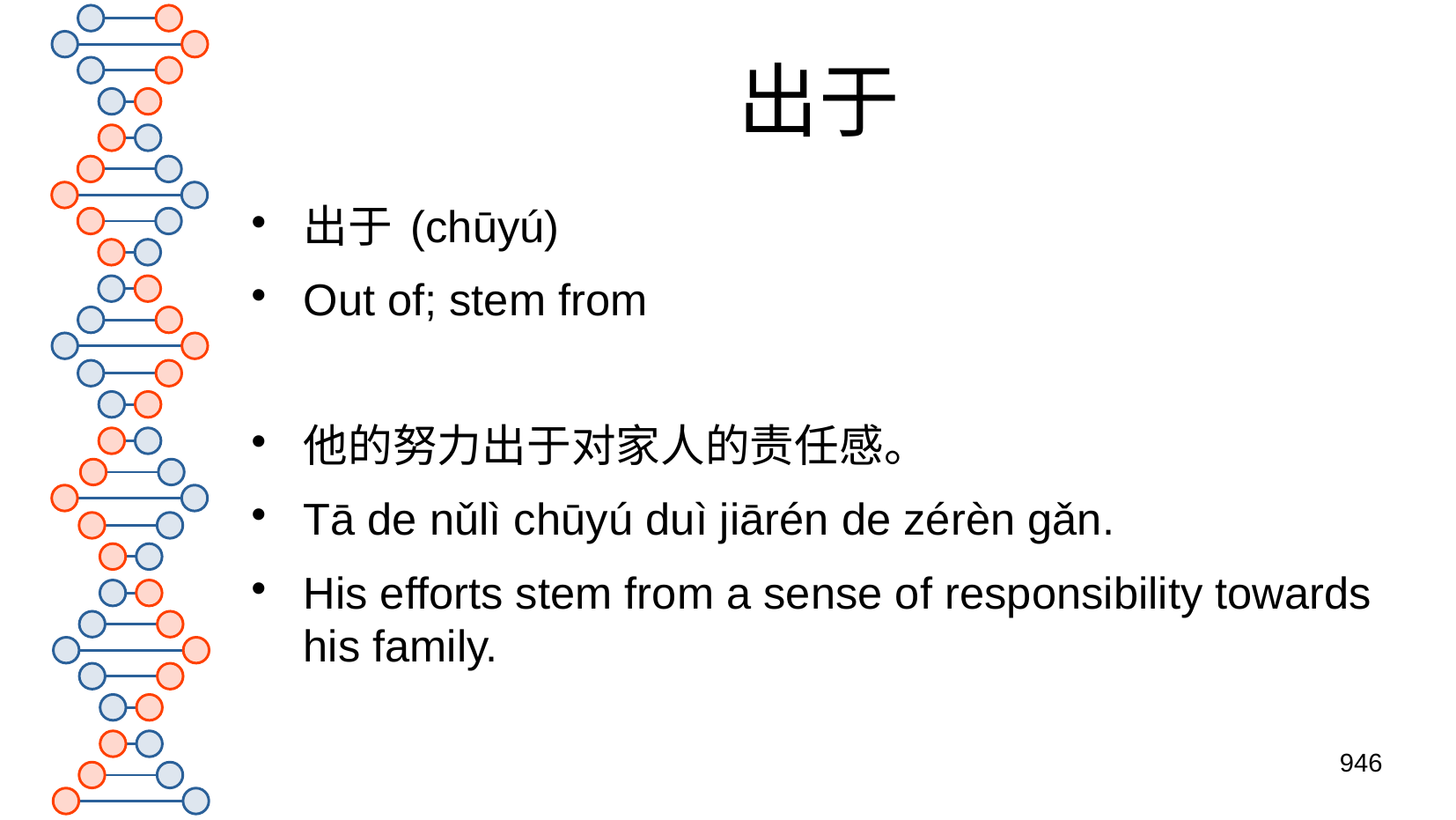

# 出于
出于 (chūyú)
Out of; stem from

他的努力出于对家人的责任感。
Tā de nǔlì chūyú duì jiārén de zérèn gǎn.
His efforts stem from a sense of responsibility towards his family.

946